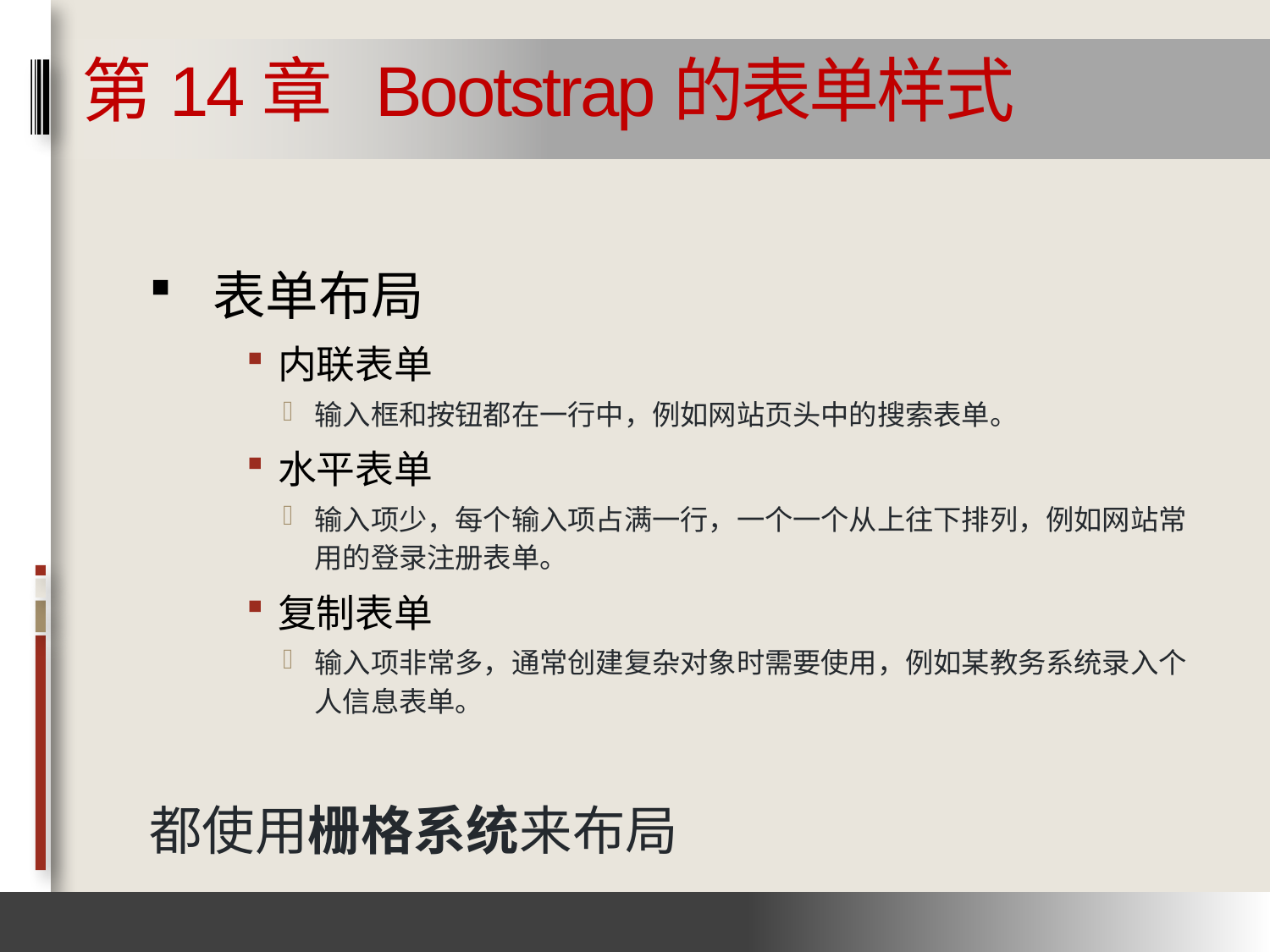

# 第14章  Bootstrap的表单样式
表单布局
内联表单
输入框和按钮都在一行中，例如网站页头中的搜索表单。
水平表单
输入项少，每个输入项占满一行，一个一个从上往下排列，例如网站常用的登录注册表单。
复制表单
输入项非常多，通常创建复杂对象时需要使用，例如某教务系统录入个人信息表单。

都使用栅格系统来布局